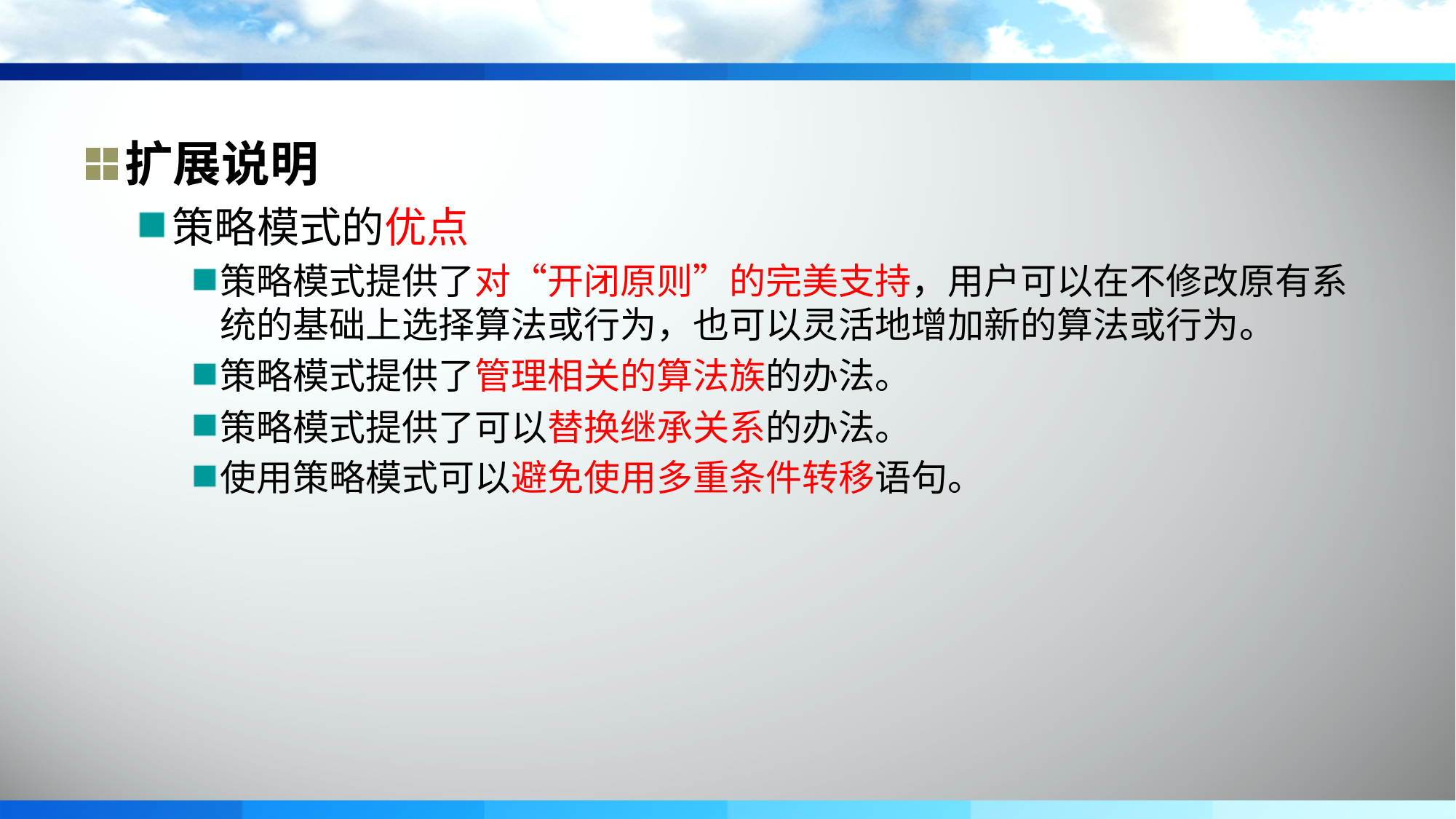

扩展说明
策略模式的优点
策略模式提供了对“开闭原则”的完美支持，用户可以在不修改原有系统的基础上选择算法或行为，也可以灵活地增加新的算法或行为。
策略模式提供了管理相关的算法族的办法。
策略模式提供了可以替换继承关系的办法。
使用策略模式可以避免使用多重条件转移语句。